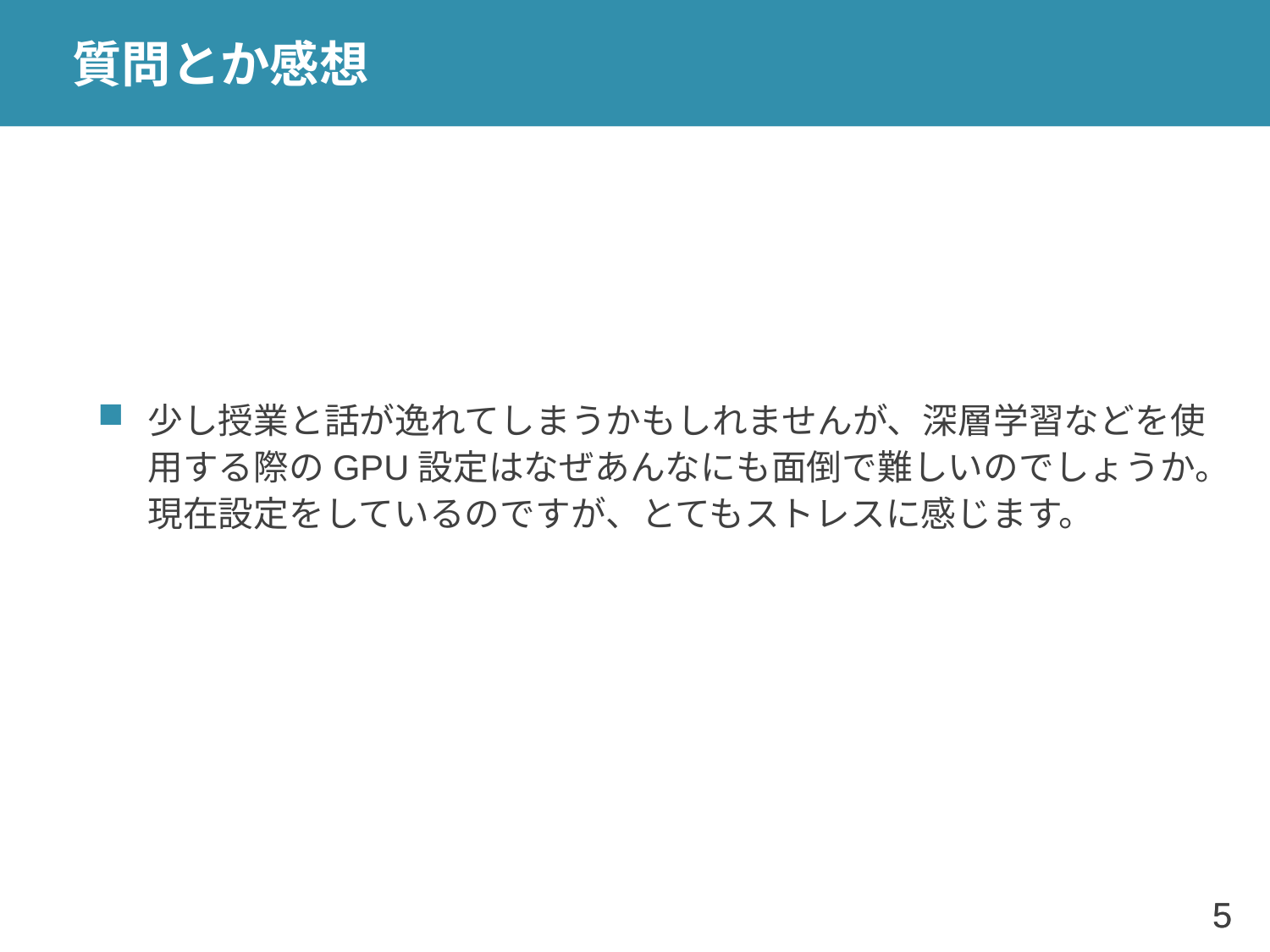

# 質問とか感想
少し授業と話が逸れてしまうかもしれませんが、深層学習などを使用する際のGPU設定はなぜあんなにも面倒で難しいのでしょうか。現在設定をしているのですが、とてもストレスに感じます。